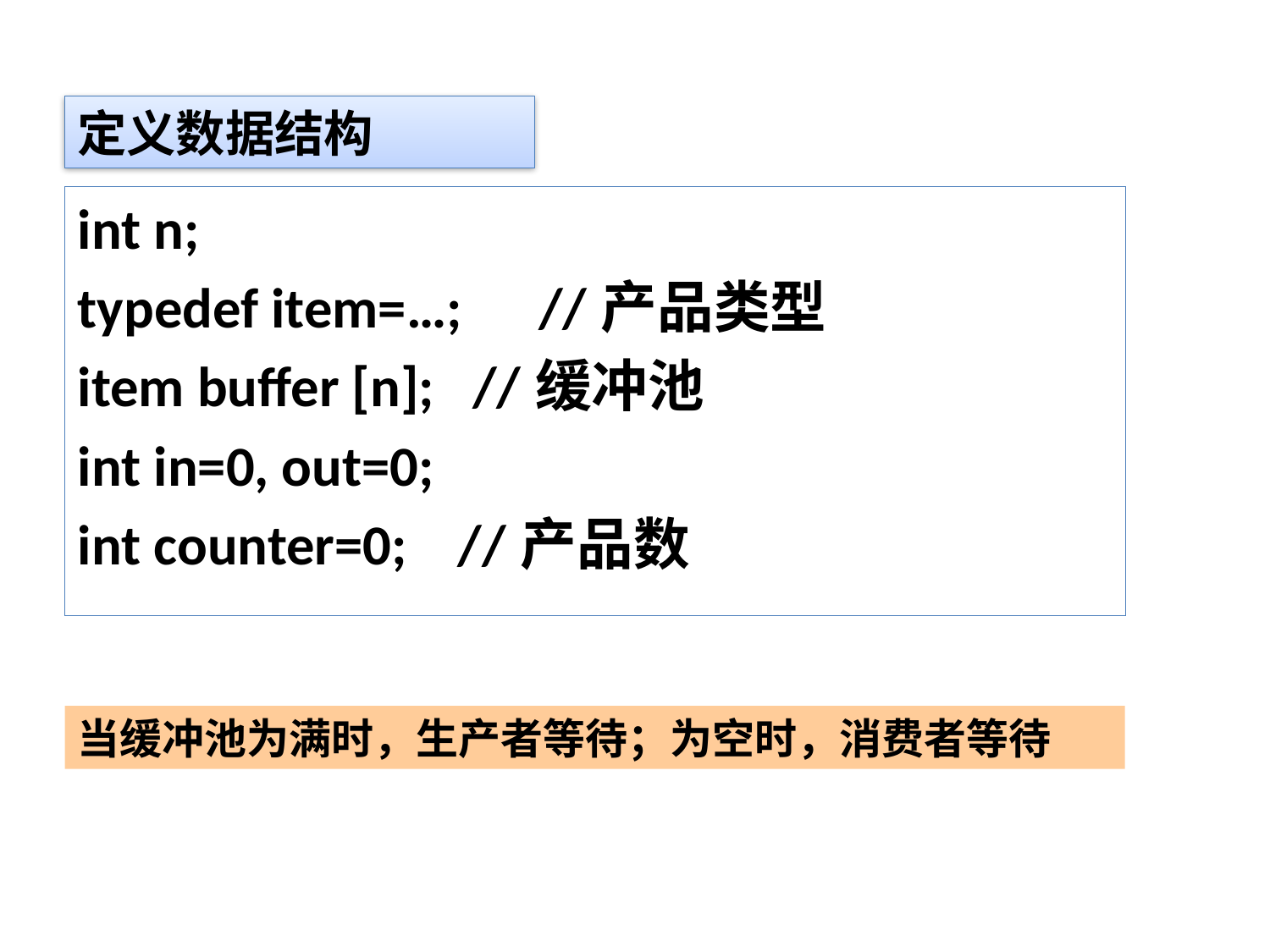

定义数据结构
int n;
typedef item=…;      //产品类型
item buffer [n];   //缓冲池
int in=0, out=0;
int counter=0;    //产品数
当缓冲池为满时，生产者等待；为空时，消费者等待